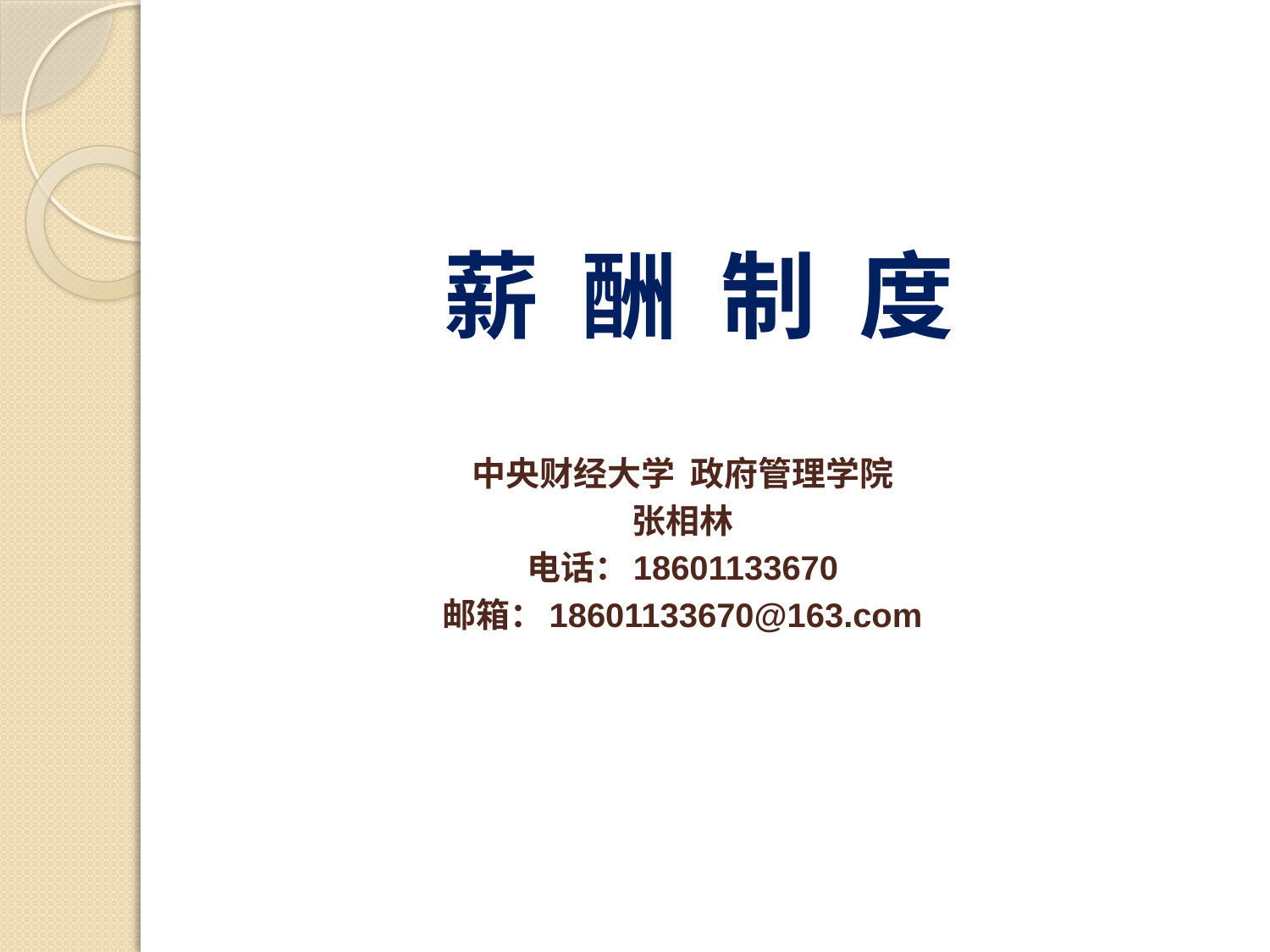

薪  酬  制  度
中央财经大学  政府管理学院
张相林
电话：18601133670
邮箱：18601133670@163.com

1